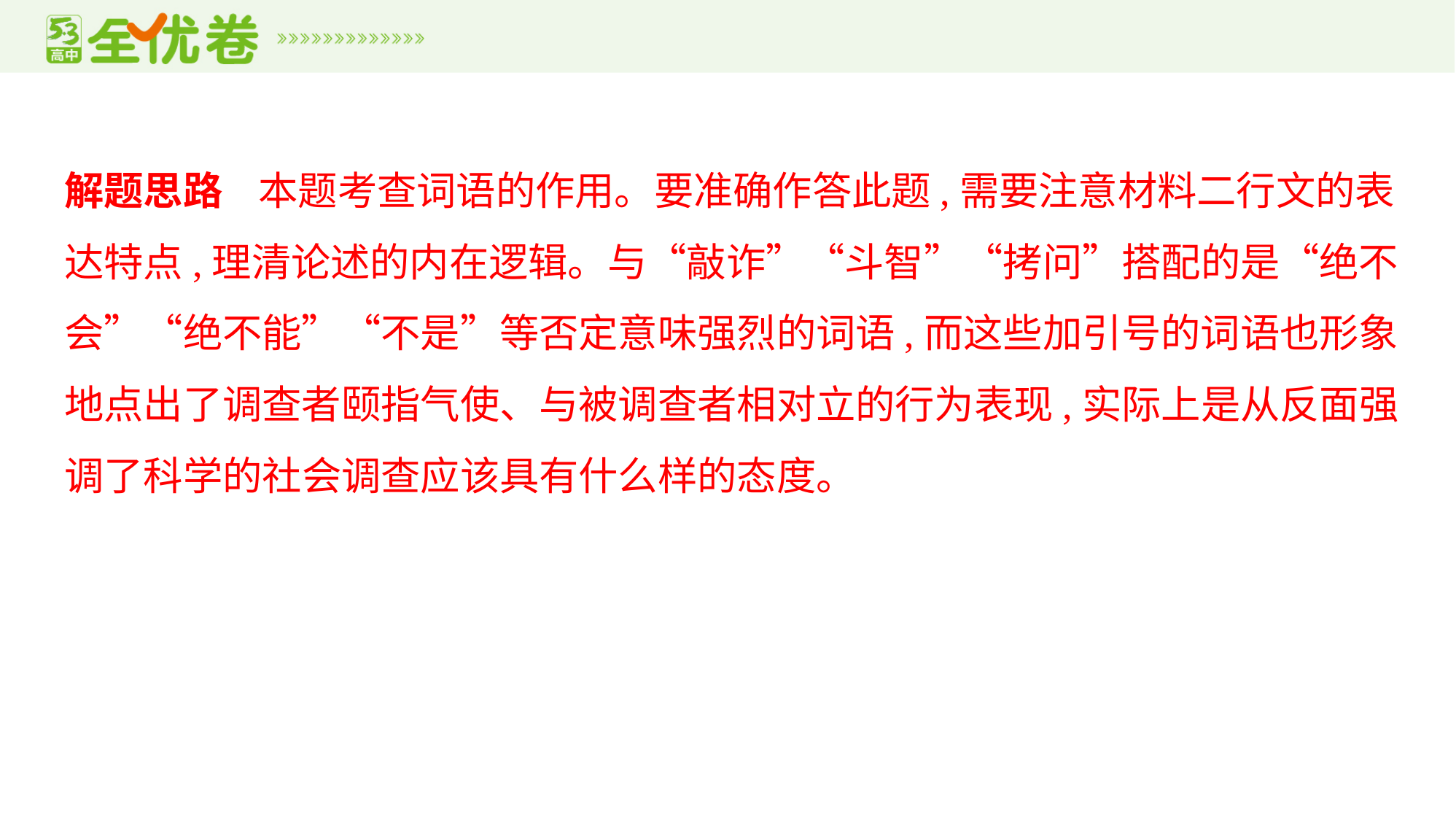

解题思路    本题考查词语的作用。要准确作答此题,需要注意材料二行文的表
达特点,理清论述的内在逻辑。与“敲诈”“斗智”“拷问”搭配的是“绝不
会”“绝不能”“不是”等否定意味强烈的词语,而这些加引号的词语也形象
地点出了调查者颐指气使、与被调查者相对立的行为表现,实际上是从反面强
调了科学的社会调查应该具有什么样的态度。